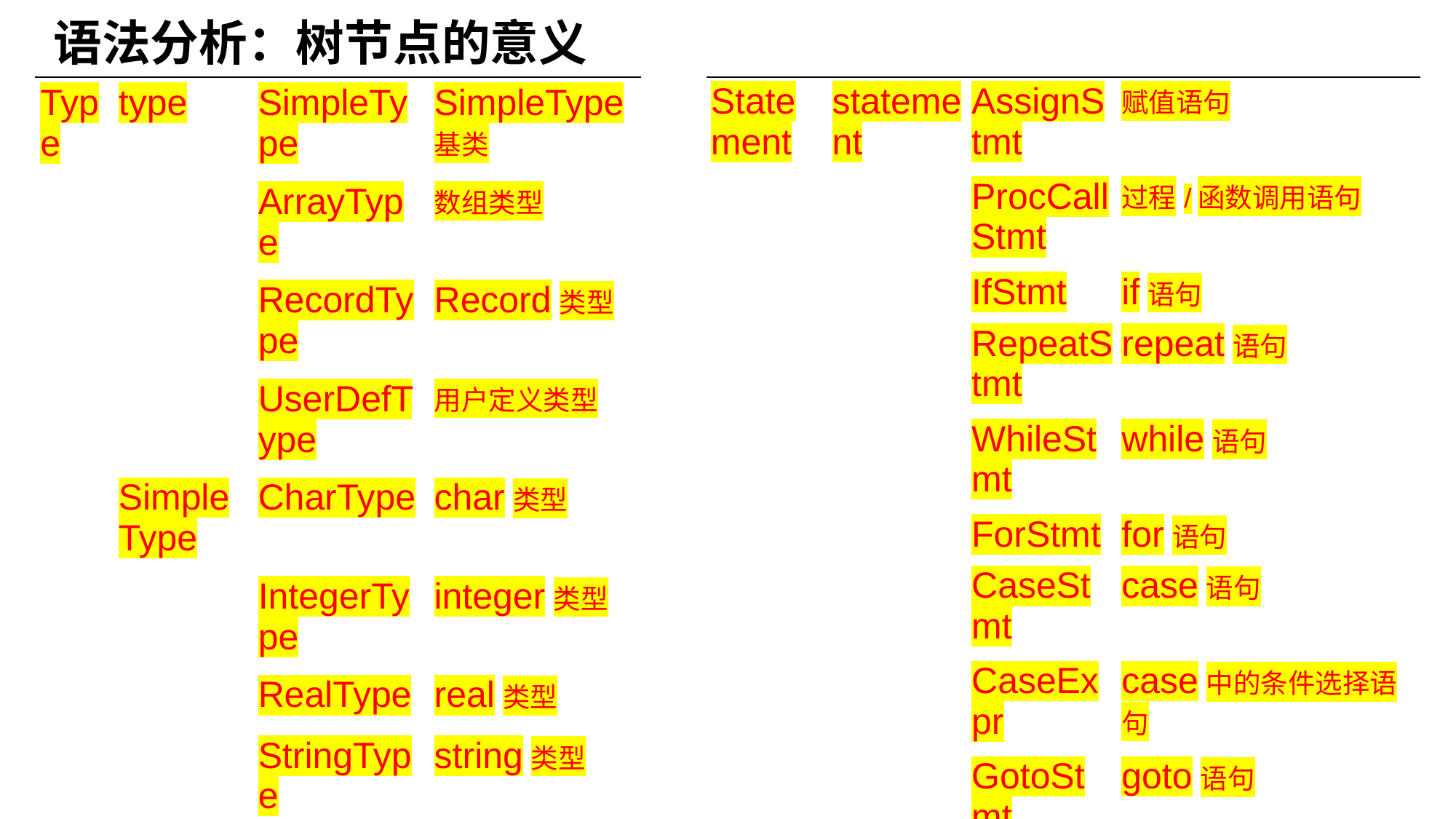

语法分析：树节点的意义
| Statement | statement | AssignStmt | 赋值语句 |
| --- | --- | --- | --- |
|  |  | ProcCallStmt | 过程/函数调用语句 |
|  |  | IfStmt | if语句 |
|  |  | RepeatStmt | repeat语句 |
|  |  | WhileStmt | while语句 |
|  |  | ForStmt | for语句 |
|  |  | CaseStmt | case语句 |
|  |  | CaseExpr | case中的条件选择语句 |
|  |  | GotoStmt | goto语句 |
|  |  | LabelStmt | 带label语句 |
|  |  | StmtList | 语句集合 |
|  | proc/func call | SysProcCall | 调用系统过程 |
|  |  | SysFuncCall | 调用系统函数 |
|  |  | UserDefProcCall | 调用用户定义函数/过程 |
| Type | type | SimpleType | SimpleType基类 |
| --- | --- | --- | --- |
|  |  | ArrayType | 数组类型 |
|  |  | RecordType | Record类型 |
|  |  | UserDefType | 用户定义类型 |
|  | SimpleType | CharType | char类型 |
|  |  | IntegerType | integer类型 |
|  |  | RealType | real类型 |
|  |  | StringType | string类型 |
|  |  | BooleanType | boolean类型 |
|  |  | RangeType | range类型 |
|  |  | VoidType | void类型 |